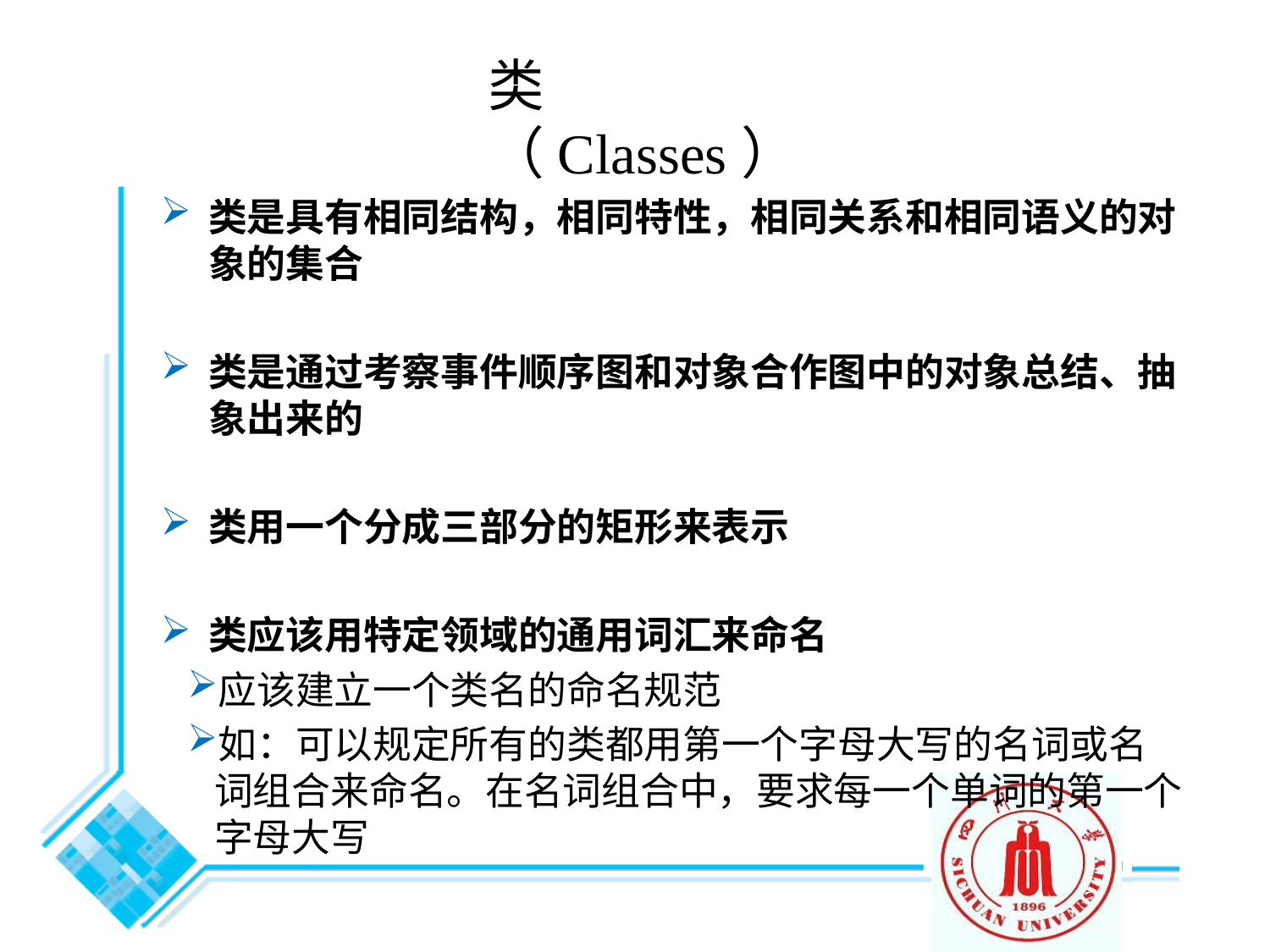

# 类（Classes）
类是具有相同结构，相同特性，相同关系和相同语义的对象的集合

类是通过考察事件顺序图和对象合作图中的对象总结、抽象出来的

类用一个分成三部分的矩形来表示

类应该用特定领域的通用词汇来命名
应该建立一个类名的命名规范
如：可以规定所有的类都用第一个字母大写的名词或名词组合来命名。在名词组合中，要求每一个单词的第一个字母大写